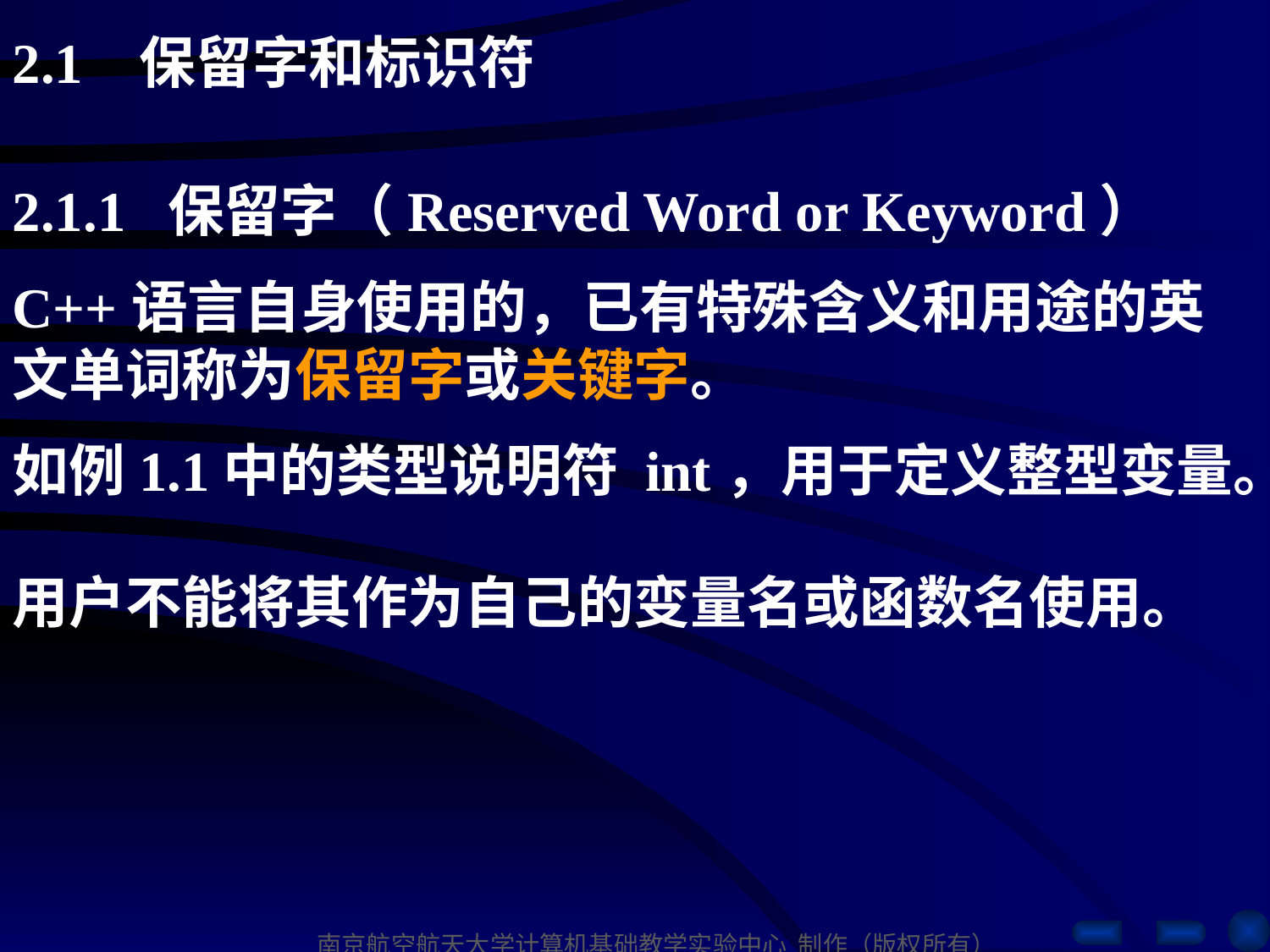

2.1   保留字和标识符
2.1.1  保留字（Reserved Word or Keyword）
C++语言自身使用的，已有特殊含义和用途的英文单词称为保留字或关键字。
如例1.1中的类型说明符 int，用于定义整型变量。
用户不能将其作为自己的变量名或函数名使用。